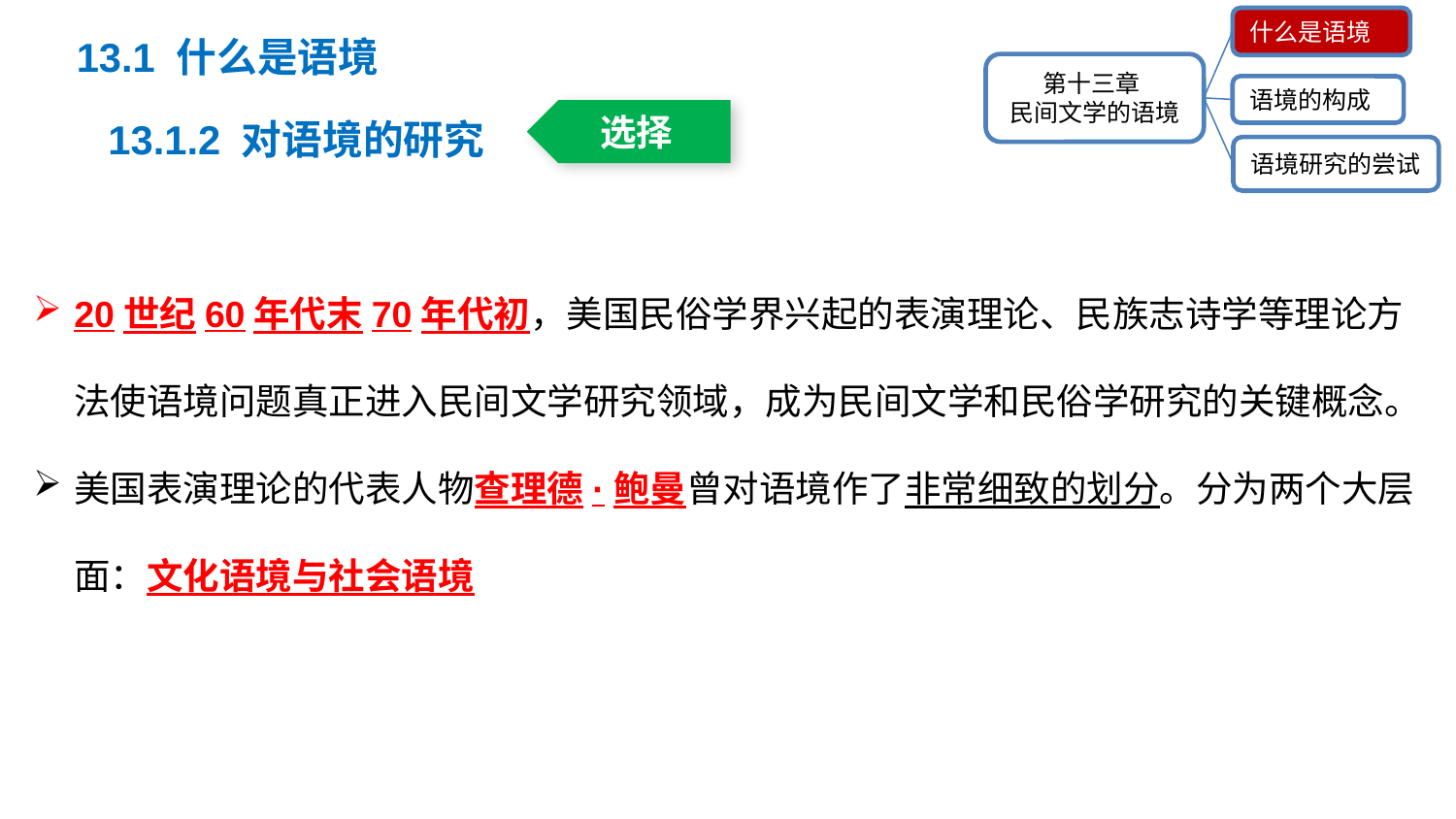

13.1 什么是语境
什么是语境
第十三章
民间文学的语境
语境的构成
语境研究的尝试
13.1.2 对语境的研究
选择
20世纪60年代末70年代初，美国民俗学界兴起的表演理论、民族志诗学等理论方法使语境问题真正进入民间文学研究领域，成为民间文学和民俗学研究的关键概念。
美国表演理论的代表人物查理德·鲍曼曾对语境作了非常细致的划分。分为两个大层面：文化语境与社会语境